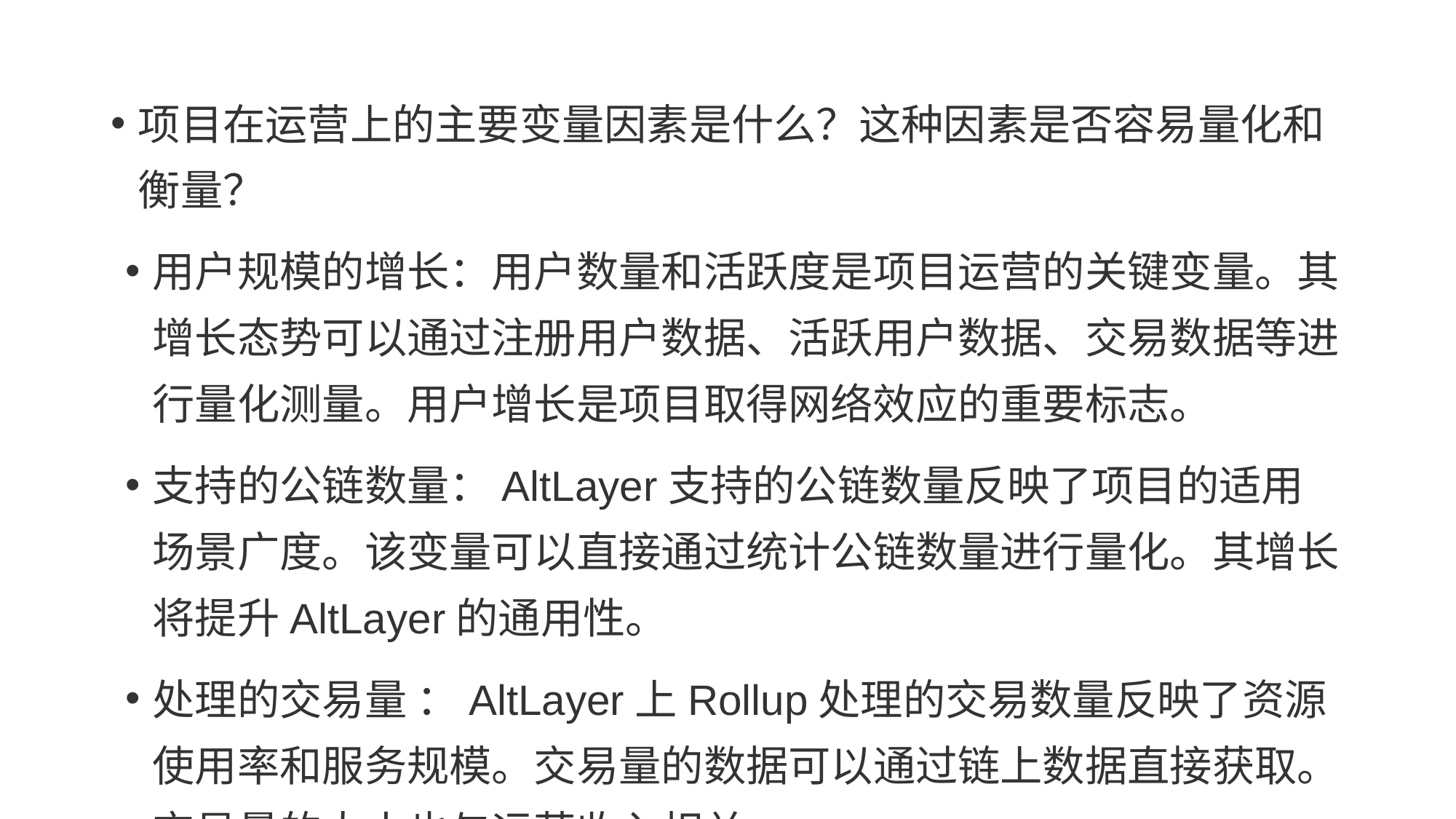

项目在运营上的主要变量因素是什么？这种因素是否容易量化和衡量？
用户规模的增长：用户数量和活跃度是项目运营的关键变量。其增长态势可以通过注册用户数据、活跃用户数据、交易数据等进行量化测量。用户增长是项目取得网络效应的重要标志。
支持的公链数量：AltLayer支持的公链数量反映了项目的适用场景广度。该变量可以直接通过统计公链数量进行量化。其增长将提升AltLayer的通用性。
处理的交易量 ：AltLayer上Rollup处理的交易数量反映了资源使用率和服务规模。交易量的数据可以通过链上数据直接获取。交易量的大小也与运营收入相关。
开发者数量：开发者数量代表产品获得的开发者认可度。该变量可以通过注册开发者账号数获得。开发者数量增加表示平台影响力上升。
上述指标所有都可以得到量化和测量,是评估AltLayer运营表现的关键变量。其变化直接关联项目的成长性。